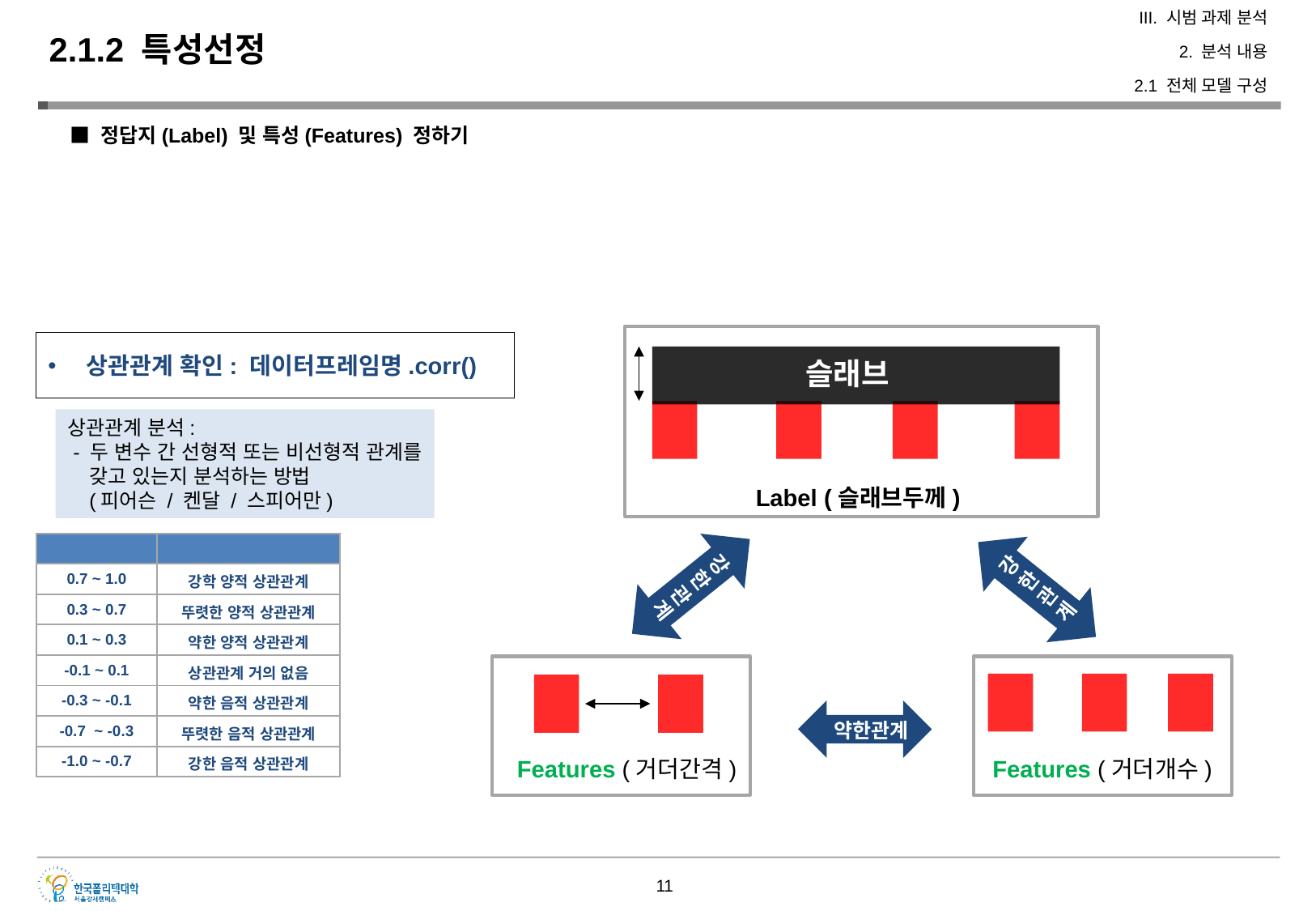

III. 시범 과제 분석
# 2.1.2 특성선정
2. 분석 내용
2.1 전체 모델 구성
■ 정답지(Label) 및 특성(Features) 정하기

상관관계 확인: 데이터프레임명.corr()
슬래브

상관관계 분석:
 - 두 변수 간 선형적 또는 비선형적 관계를
   갖고 있는지 분석하는 방법
   (피어슨 / 켄달 / 스피어만)
Label (슬래브두께)
강
한
관
계
강
한
관
계
| r값 | 관계 |
| --- | --- |
| 0.7 ~ 1.0 | 강학 양적 상관관계 |
| 0.3 ~ 0.7 | 뚜렷한 양적 상관관계 |
| 0.1 ~ 0.3 | 약한 양적 상관관계 |
| -0.1 ~ 0.1 | 상관관계 거의 없음 |
| -0.3 ~ -0.1 | 약한 음적 상관관계 |
| -0.7 ~ -0.3 | 뚜렷한 음적 상관관계 |
| -1.0 ~ -0.7 | 강한 음적 상관관계 |

약한관계
Features (거더개수)
Features (거더간격)